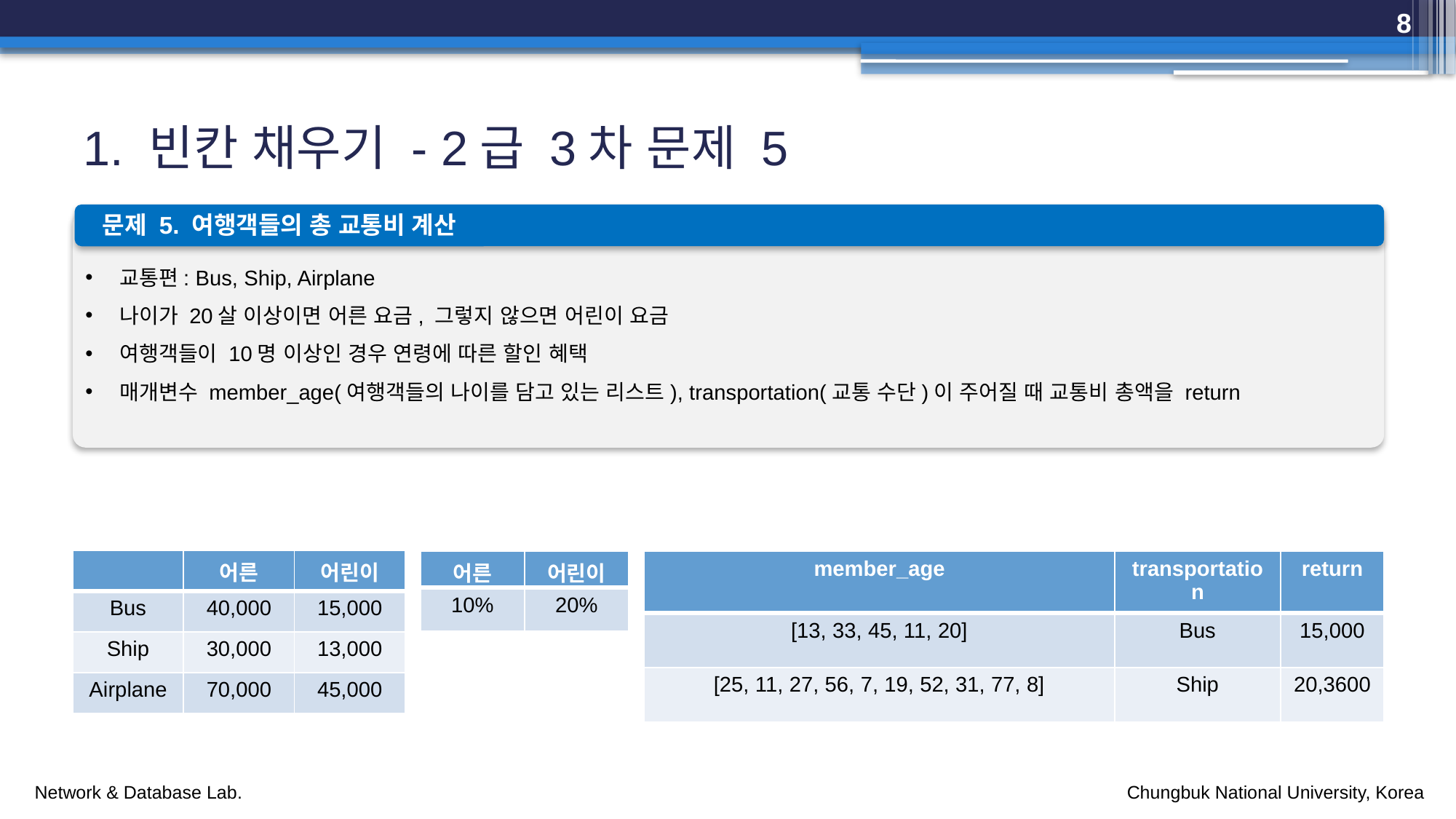

8
# 1. 빈칸 채우기 - 2급 3차 문제 5

문제 5. 여행객들의 총 교통비 계산

교통편: Bus, Ship, Airplane
나이가 20살 이상이면 어른 요금, 그렇지 않으면 어린이 요금
여행객들이 10명 이상인 경우 연령에 따른 할인 혜택
매개변수 member_age(여행객들의 나이를 담고 있는 리스트), transportation(교통 수단)이 주어질 때 교통비 총액을 return
|  | 어른 | 어린이 |
| --- | --- | --- |
| Bus | 40,000 | 15,000 |
| Ship | 30,000 | 13,000 |
| Airplane | 70,000 | 45,000 |
| 어른 | 어린이 |
| --- | --- |
| 10% | 20% |
| member\_age | transportation | return |
| --- | --- | --- |
| [13, 33, 45, 11, 20] | Bus | 15,000 |
| [25, 11, 27, 56, 7, 19, 52, 31, 77, 8] | Ship | 20,3600 |